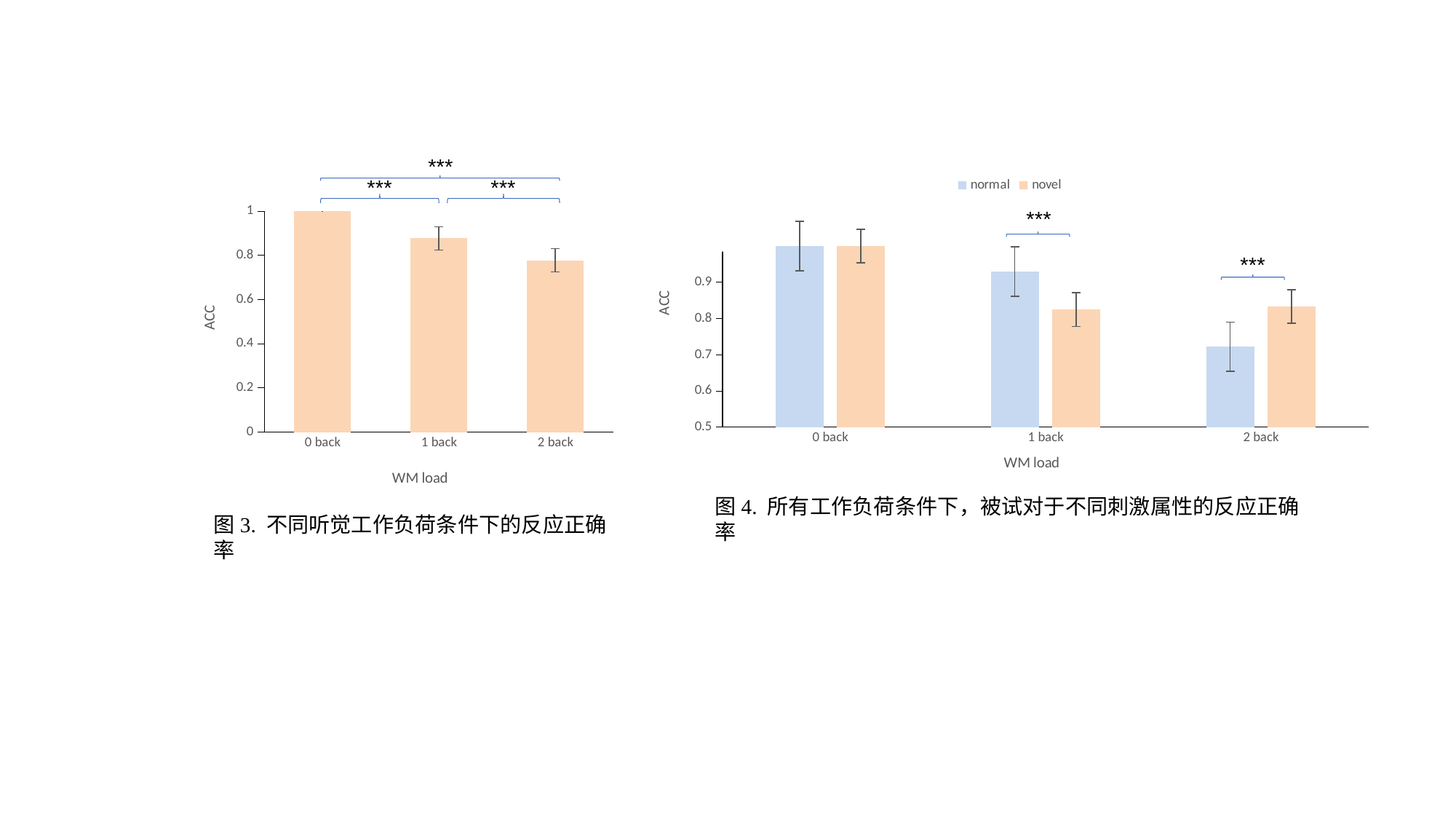

***
***
***

### Chart

| Category | 汇总 |
|---|---|
| 0 back | 1.0 |
| 1 back | 0.8775720163888889 |
| 2 back | 0.7777777777777778 |
图3. 不同听觉工作负荷条件下的反应正确率

### Chart

| Category | normal | novel |
|---|---|---|
| 0 back | 1.0 | 1.0 |
| 1 back | 0.930041152111111 | 0.8251028806666668 |
| 2 back | 0.7222222222222222 | 0.8333333333333334 |
***

***
图4. 所有工作负荷条件下，被试对于不同刺激属性的反应正确率